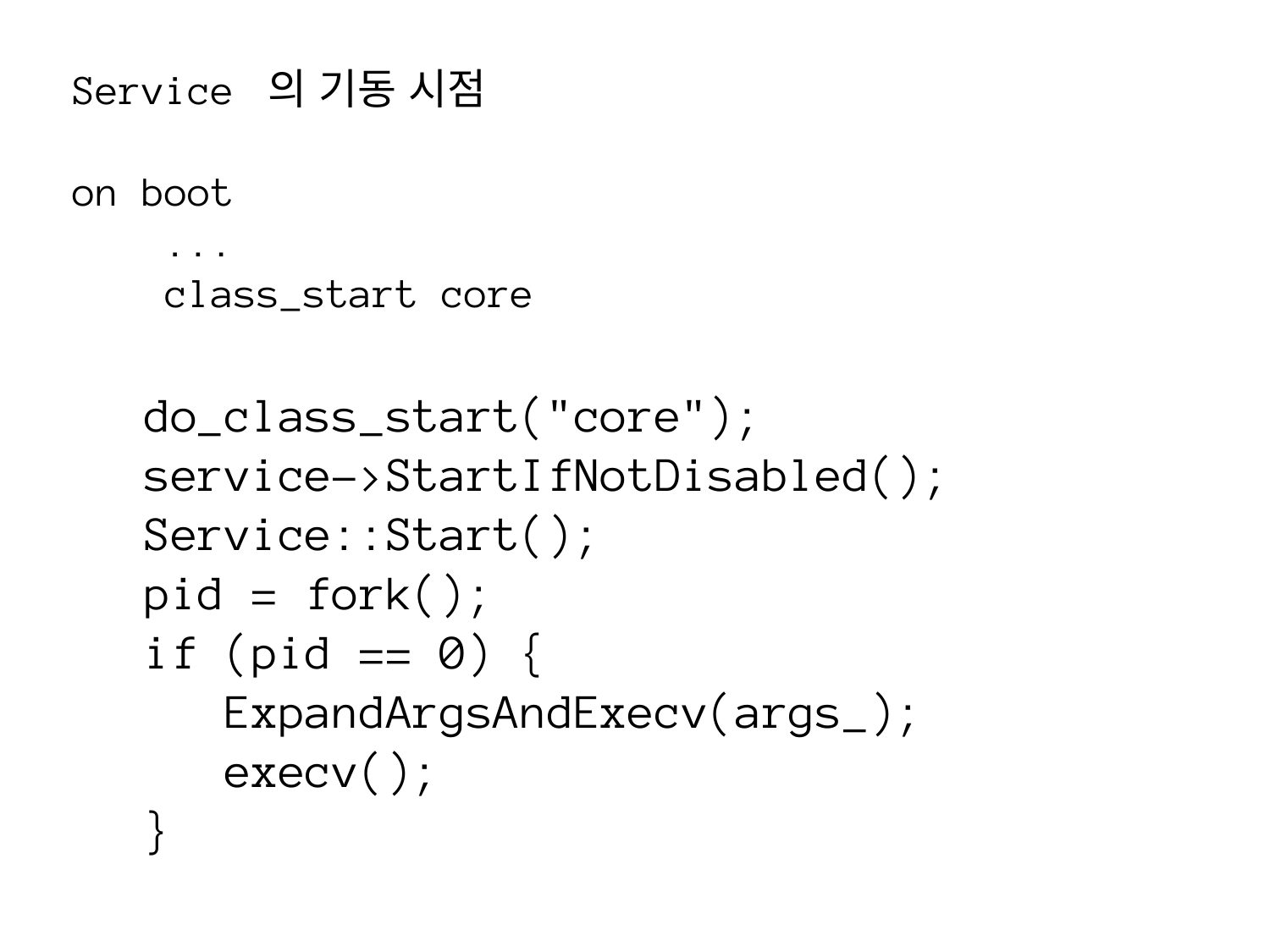

Service 의 기동 시점

on boot
    ...
    class_start core

do_class_start("core");
service->StartIfNotDisabled();
Service::Start();
pid = fork();
if (pid == 0) {
   ExpandArgsAndExecv(args_);
   execv();
}